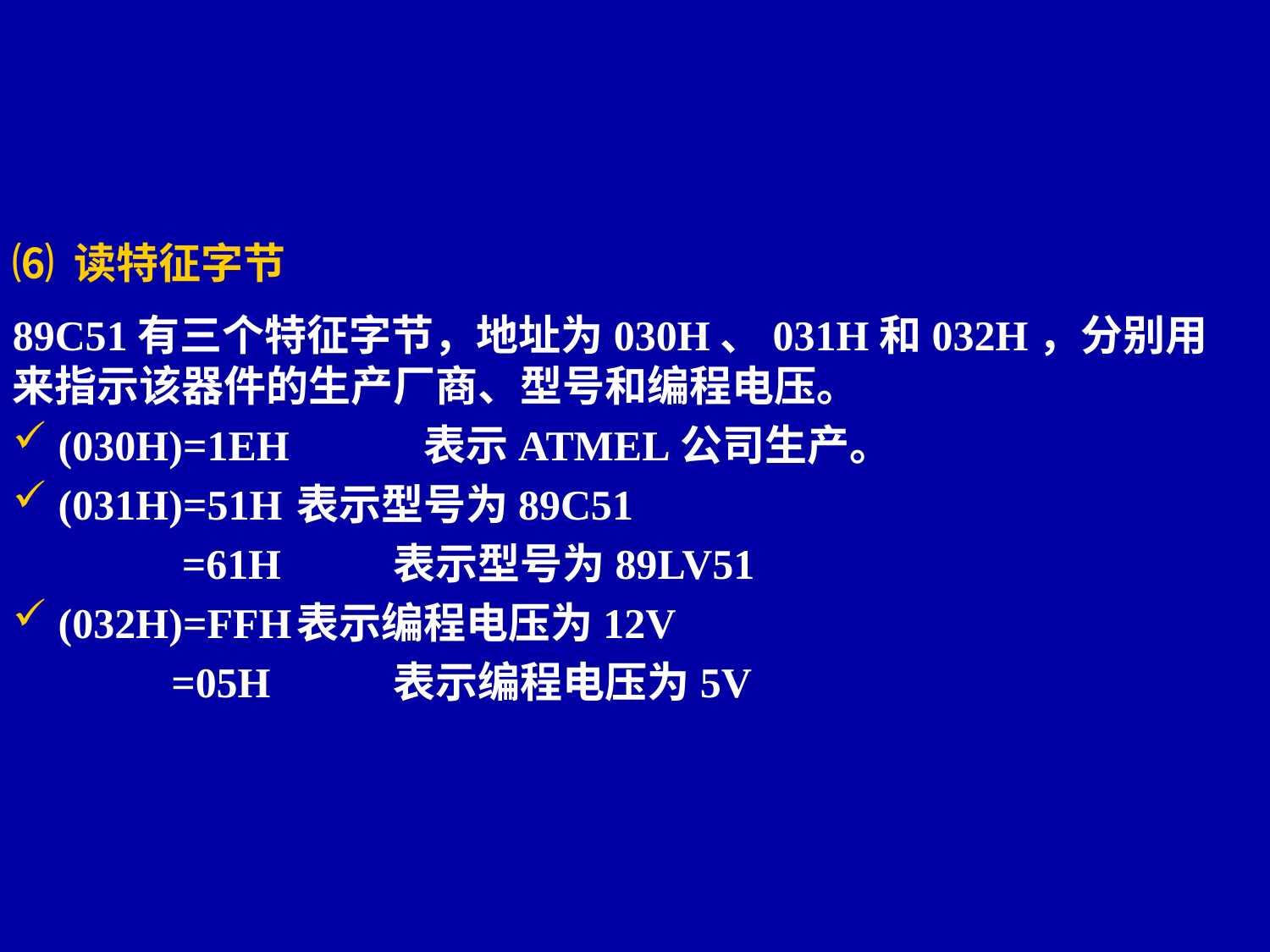

⑹ 读特征字节
89C51有三个特征字节，地址为030H、031H和032H，分别用来指示该器件的生产厂商、型号和编程电压。
 (030H)=1EH   	表示ATMEL公司生产。
 (031H)=51H	表示型号为89C51
                =61H	表示型号为89LV51
 (032H)=FFH	表示编程电压为12V
	   =05H	表示编程电压为5V